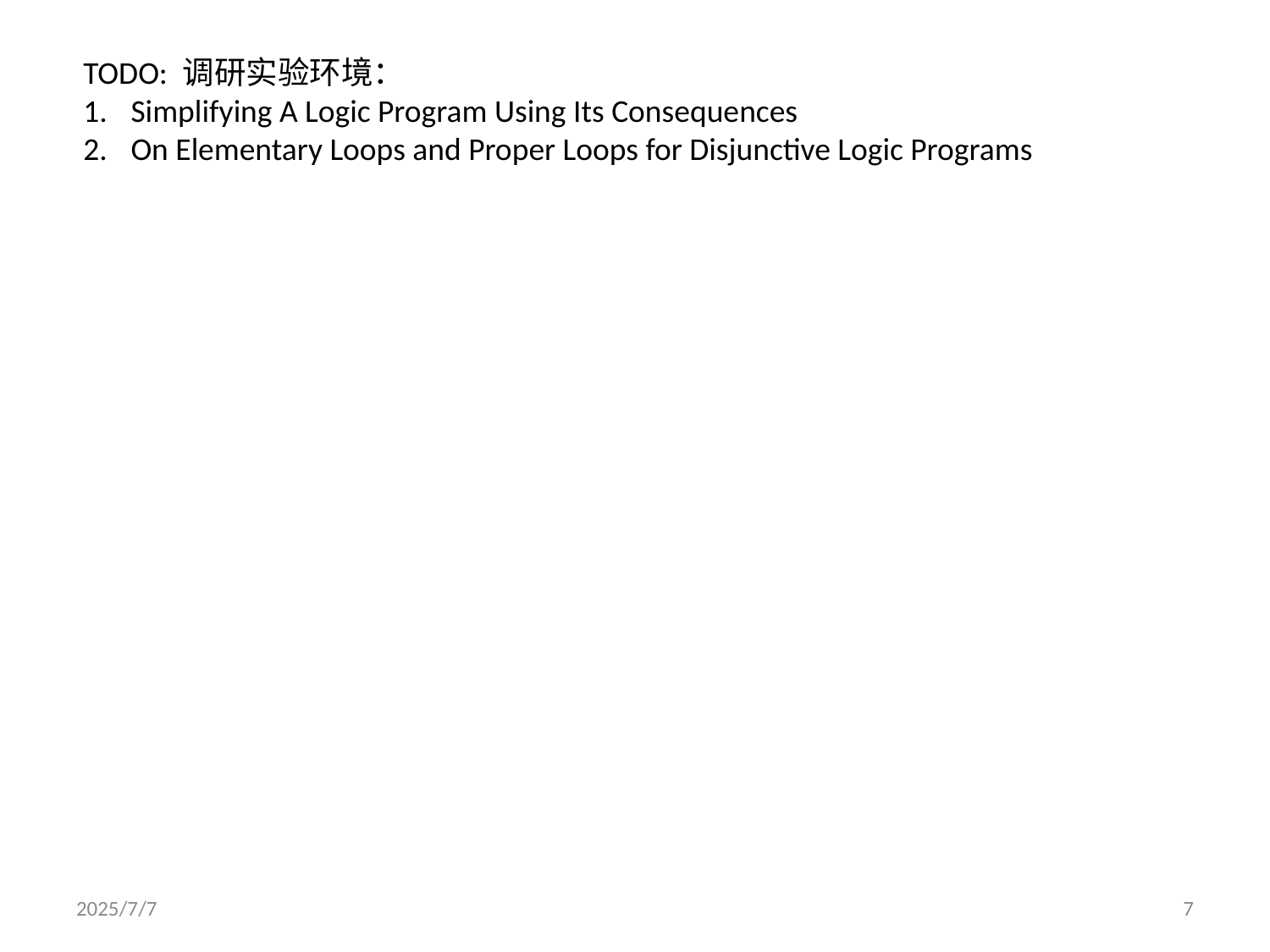

TODO: 调研实验环境：
Simplifying A Logic Program Using Its Consequences
On Elementary Loops and Proper Loops for Disjunctive Logic Programs
2025/7/7

7